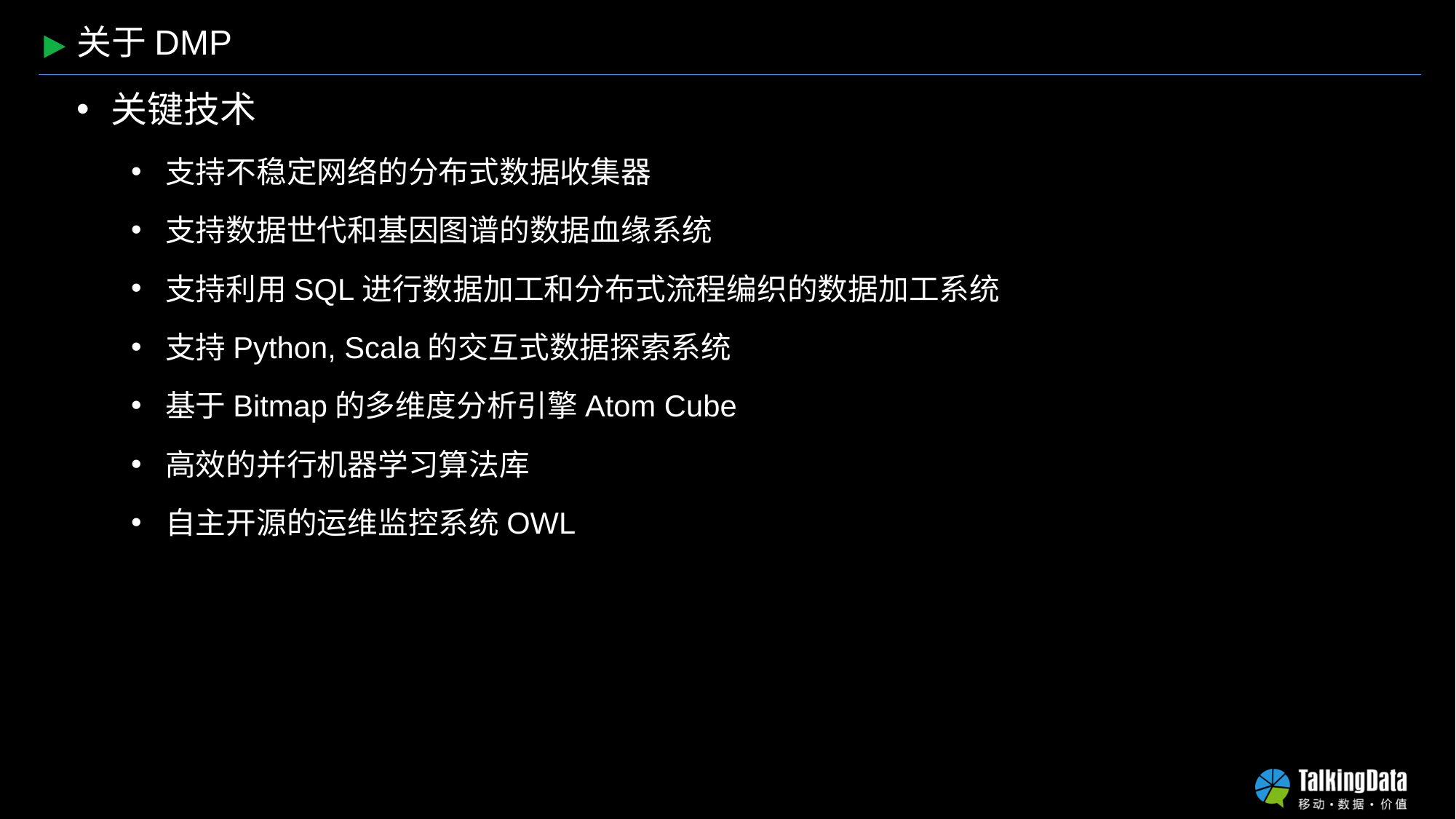

关于DMP
关键技术
支持不稳定网络的分布式数据收集器
支持数据世代和基因图谱的数据血缘系统
支持利用SQL进行数据加工和分布式流程编织的数据加工系统
支持Python, Scala的交互式数据探索系统
基于Bitmap的多维度分析引擎Atom Cube
高效的并行机器学习算法库
自主开源的运维监控系统OWL